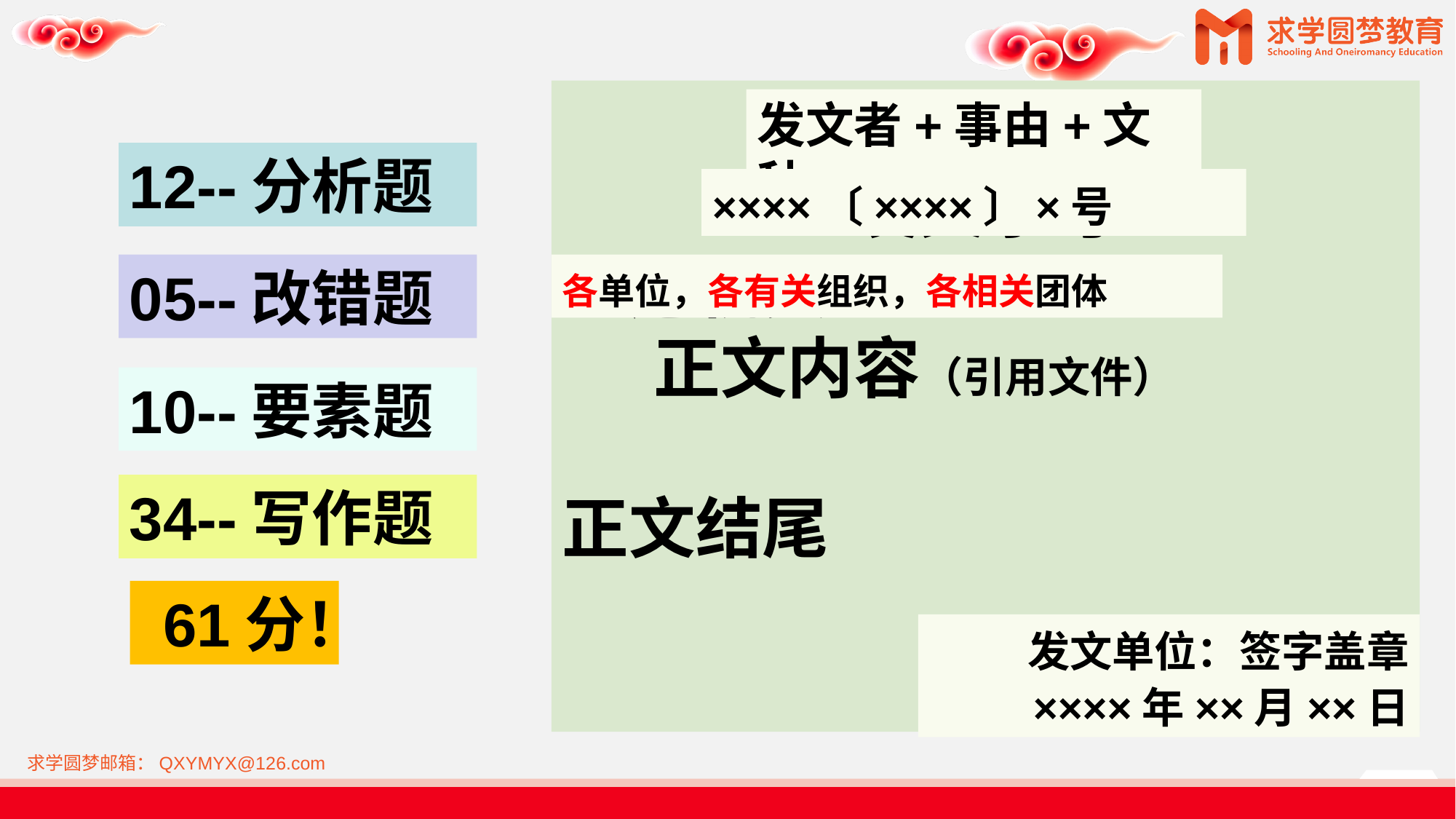

标题
发文字号
主送机关
     正文内容（引用文件）

正文结尾

落款
发文者+事由+文种
12--分析题
××××〔××××〕×号
05--改错题
各单位，各有关组织，各相关团体
10--要素题
34--写作题
61分！
发文单位：签字盖章
××××年××月××日